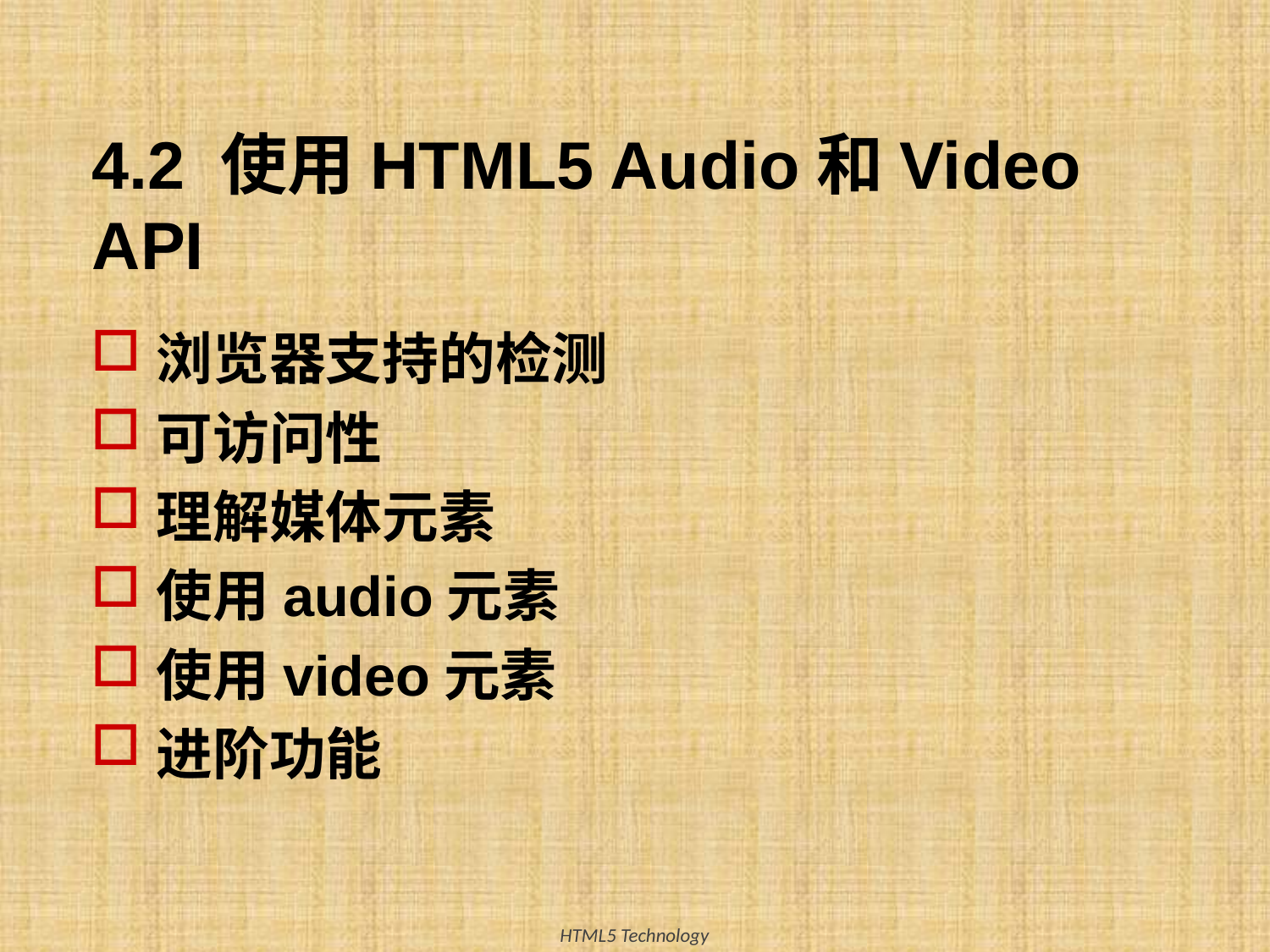

# 4.2 使用HTML5 Audio和Video API
浏览器支持的检测
可访问性
理解媒体元素
使用audio元素
使用video元素
进阶功能
15
HTML5 Technology